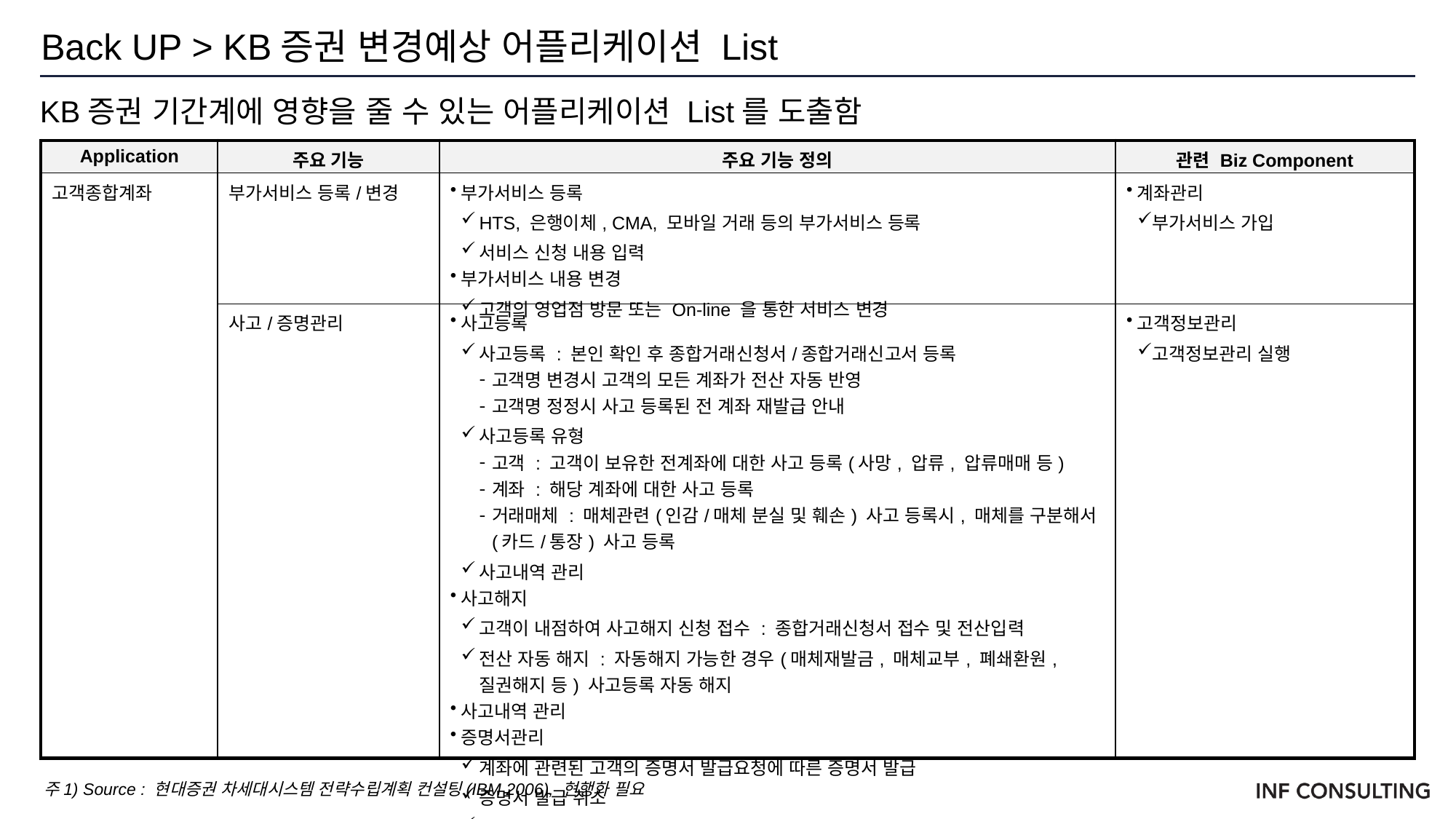

# Back UP > KB증권 변경예상 어플리케이션 List
KB증권 기간계에 영향을 줄 수 있는 어플리케이션 List를 도출함
| Application | 주요 기능 | 주요 기능 정의 | 관련 Biz Component |
| --- | --- | --- | --- |
| 고객종합계좌 | 부가서비스 등록/변경 | 부가서비스 등록 HTS, 은행이체, CMA, 모바일 거래 등의 부가서비스 등록 서비스 신청 내용 입력 부가서비스 내용 변경 고객의 영업점 방문 또는 On-line 을 통한 서비스 변경 | 계좌관리 부가서비스 가입 |
|  | 사고/증명관리 | 사고등록 사고등록 : 본인 확인 후 종합거래신청서/종합거래신고서 등록 고객명 변경시 고객의 모든 계좌가 전산 자동 반영 고객명 정정시 사고 등록된 전 계좌 재발급 안내 사고등록 유형 고객 : 고객이 보유한 전계좌에 대한 사고 등록(사망, 압류, 압류매매 등) 계좌 : 해당 계좌에 대한 사고 등록 거래매체 : 매체관련(인감/매체 분실 및 훼손) 사고 등록시, 매체를 구분해서(카드/통장) 사고 등록 사고내역 관리 사고해지 고객이 내점하여 사고해지 신청 접수 : 종합거래신청서 접수 및 전산입력 전산 자동 해지 : 자동해지 가능한 경우(매체재발금, 매체교부, 폐쇄환원, 질권해지 등) 사고등록 자동 해지 사고내역 관리 증명서관리 계좌에 관련된 고객의 증명서 발급요청에 따른 증명서 발급 증명서 발급 취소 증명서 발급 내역 관리 | 고객정보관리 고객정보관리 실행 |
주1) Source : 현대증권 차세대시스템 전략수립계획 컨설팅(IBM 2006), 현행화 필요